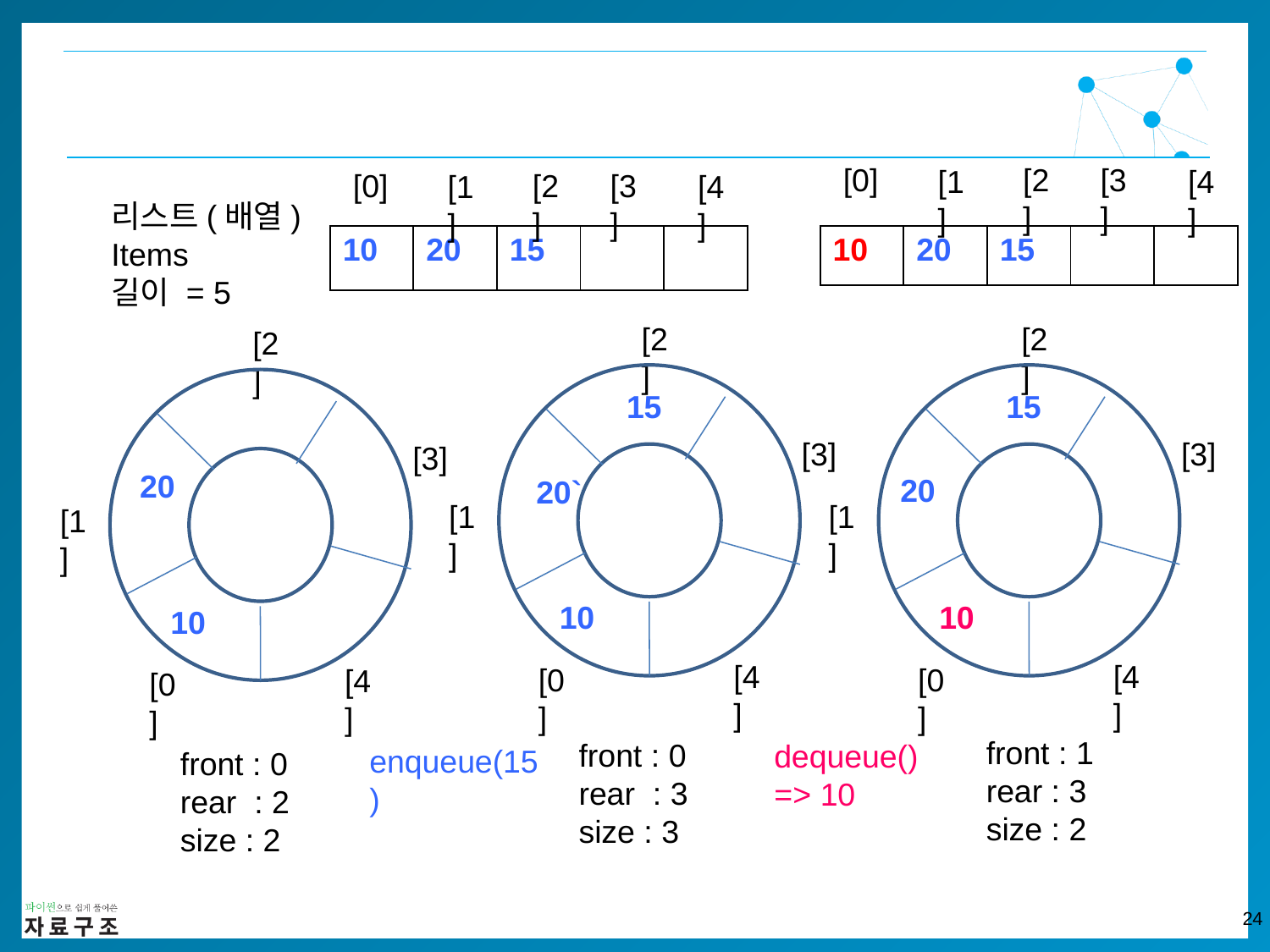

[0]
[2]
[3]
[1]
[4]
[0]
[2]
[3]
[1]
[4]
리스트(배열)
Items
길이 = 5
| 10 | 20 | 15 |  |  |
| --- | --- | --- | --- | --- |
| 10 | 20 | 15 |  |  |
| --- | --- | --- | --- | --- |
[2]

[3]

[1]
[4]
[0]
10
front : 0
rear  : 3
size : 3
[2]

[3]

[1]
[4]
[0]
10
front : 1
rear : 3
size : 2
[2]

[3]

[1]
[4]
[0]
15
15
20
20
20`
10
dequeue()
=> 10
enqueue(15)
front : 0
rear  : 2
size : 2